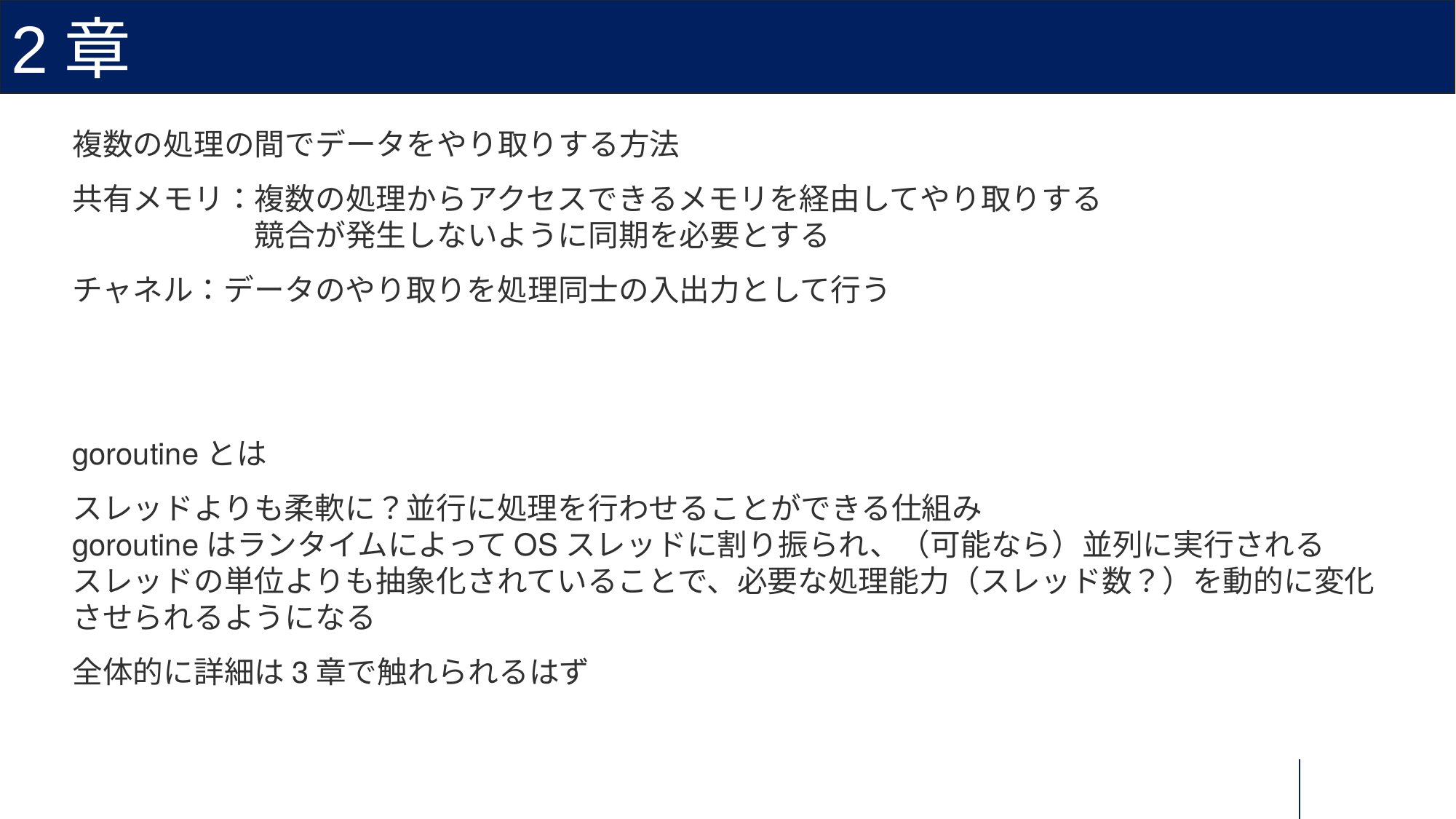

# 2章
複数の処理の間でデータをやり取りする方法
共有メモリ：複数の処理からアクセスできるメモリを経由してやり取りする
　　　　　　競合が発生しないように同期を必要とする
チャネル：データのやり取りを処理同士の入出力として行う

goroutineとは
スレッドよりも柔軟に？並行に処理を行わせることができる仕組み
goroutineはランタイムによってOSスレッドに割り振られ、（可能なら）並列に実行される
スレッドの単位よりも抽象化されていることで、必要な処理能力（スレッド数？）を動的に変化させられるようになる
全体的に詳細は3章で触れられるはず